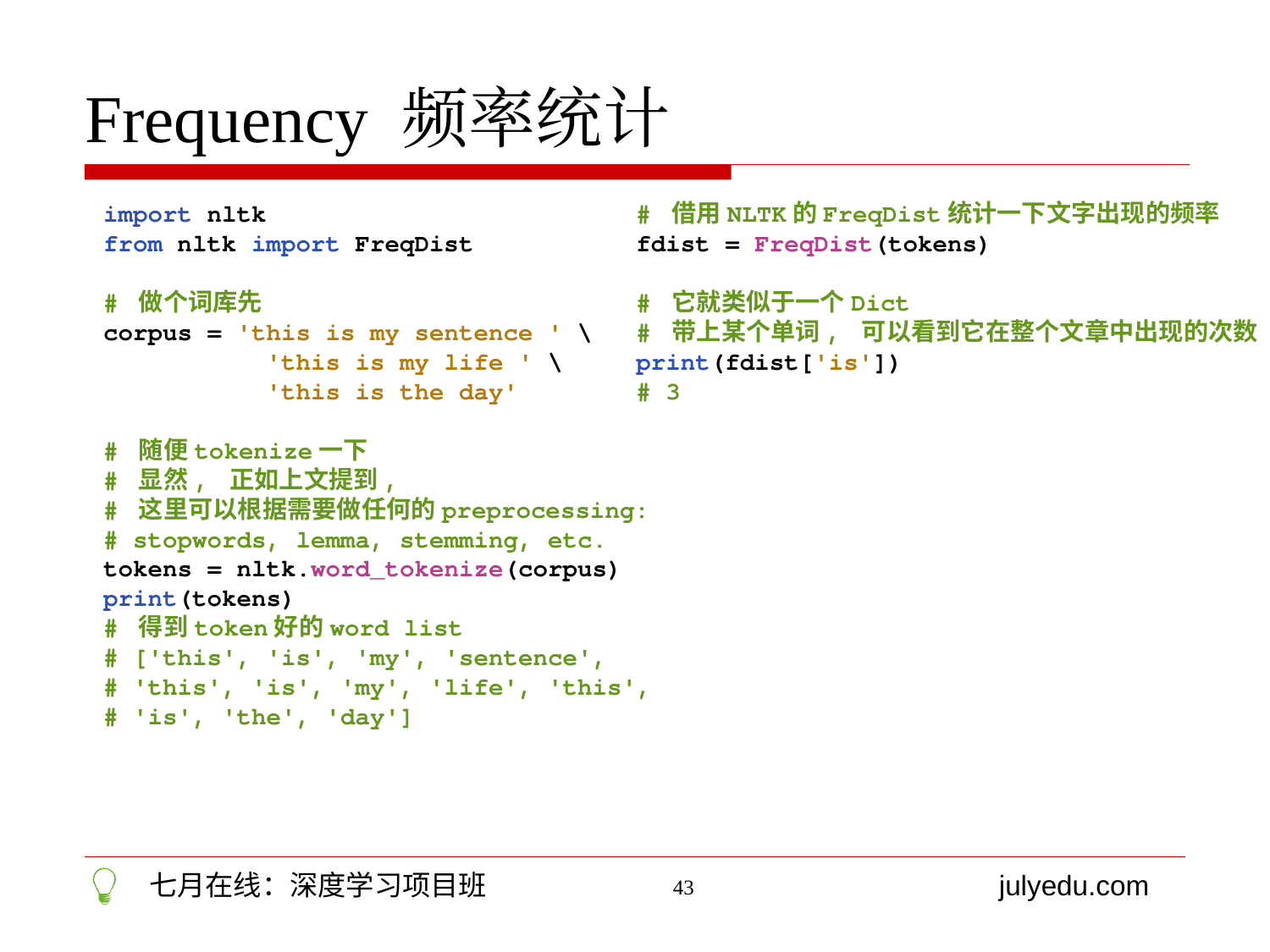

Frequency 频率统计
import nltk
from nltk import FreqDist

# 做个词库先
corpus = 'this is my sentence ' \
           'this is my life ' \
           'this is the day'

# 随便tokenize一下
# 显然, 正如上文提到,
# 这里可以根据需要做任何的preprocessing:
# stopwords, lemma, stemming, etc.
tokens = nltk.word_tokenize(corpus)
print(tokens)
# 得到token好的word list
# ['this', 'is', 'my', 'sentence',
# 'this', 'is', 'my', 'life', 'this',
# 'is', 'the', 'day']
# 借用NLTK的FreqDist统计一下文字出现的频率
fdist = FreqDist(tokens)

# 它就类似于一个Dict
# 带上某个单词, 可以看到它在整个文章中出现的次数
print(fdist['is'])
# 3
43